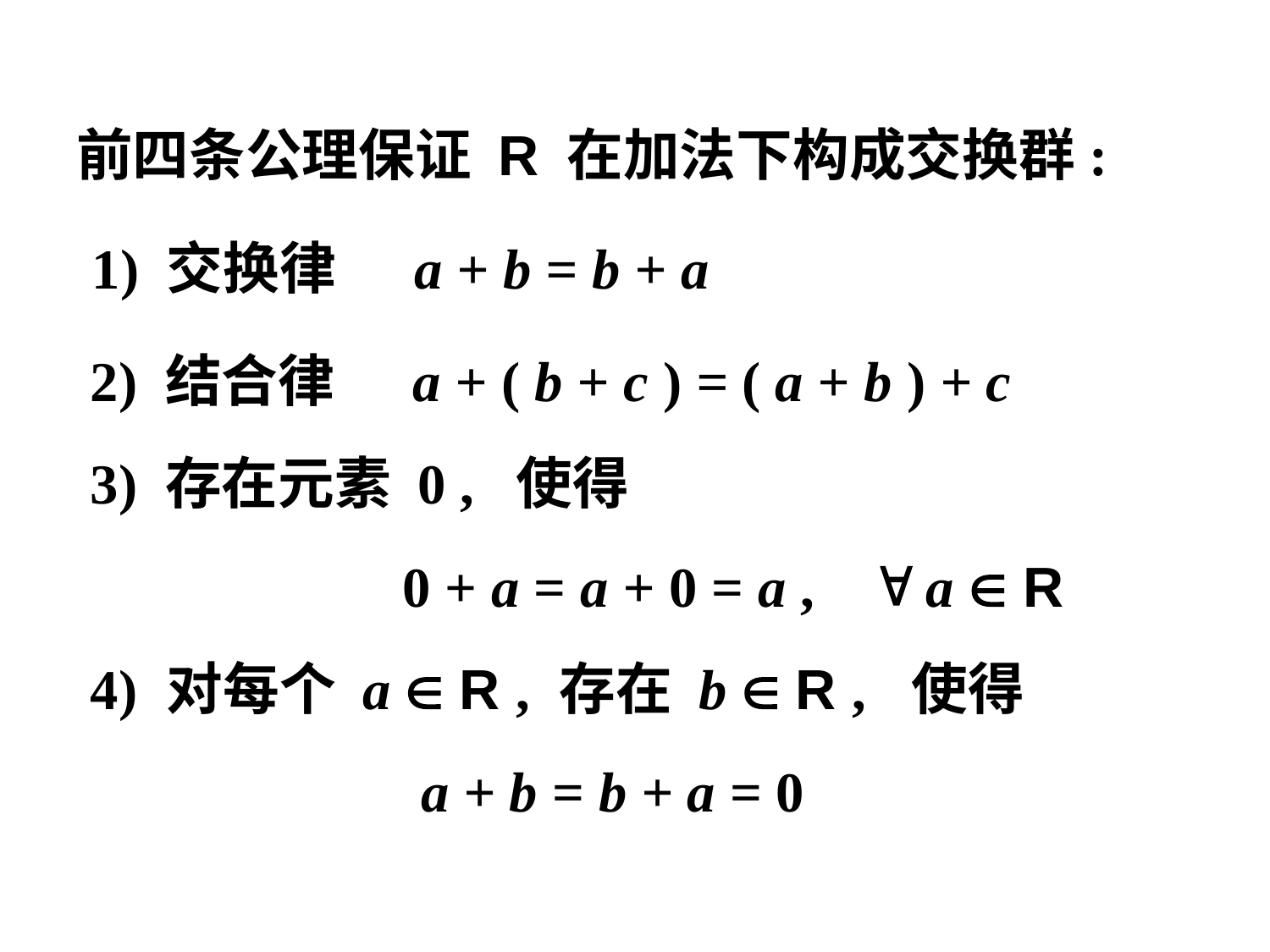

前四条公理保证 R 在加法下构成交换群:
 1) 交换律     a + b = b + a
 2) 结合律     a + ( b + c ) = ( a + b ) + c
 3) 存在元素 0 ,  使得
                       0 + a = a + 0 = a ,    ∀ a ∈ R
 4) 对每个 a ∈ R , 存在 b ∈ R ,  使得
                      a + b = b + a = 0